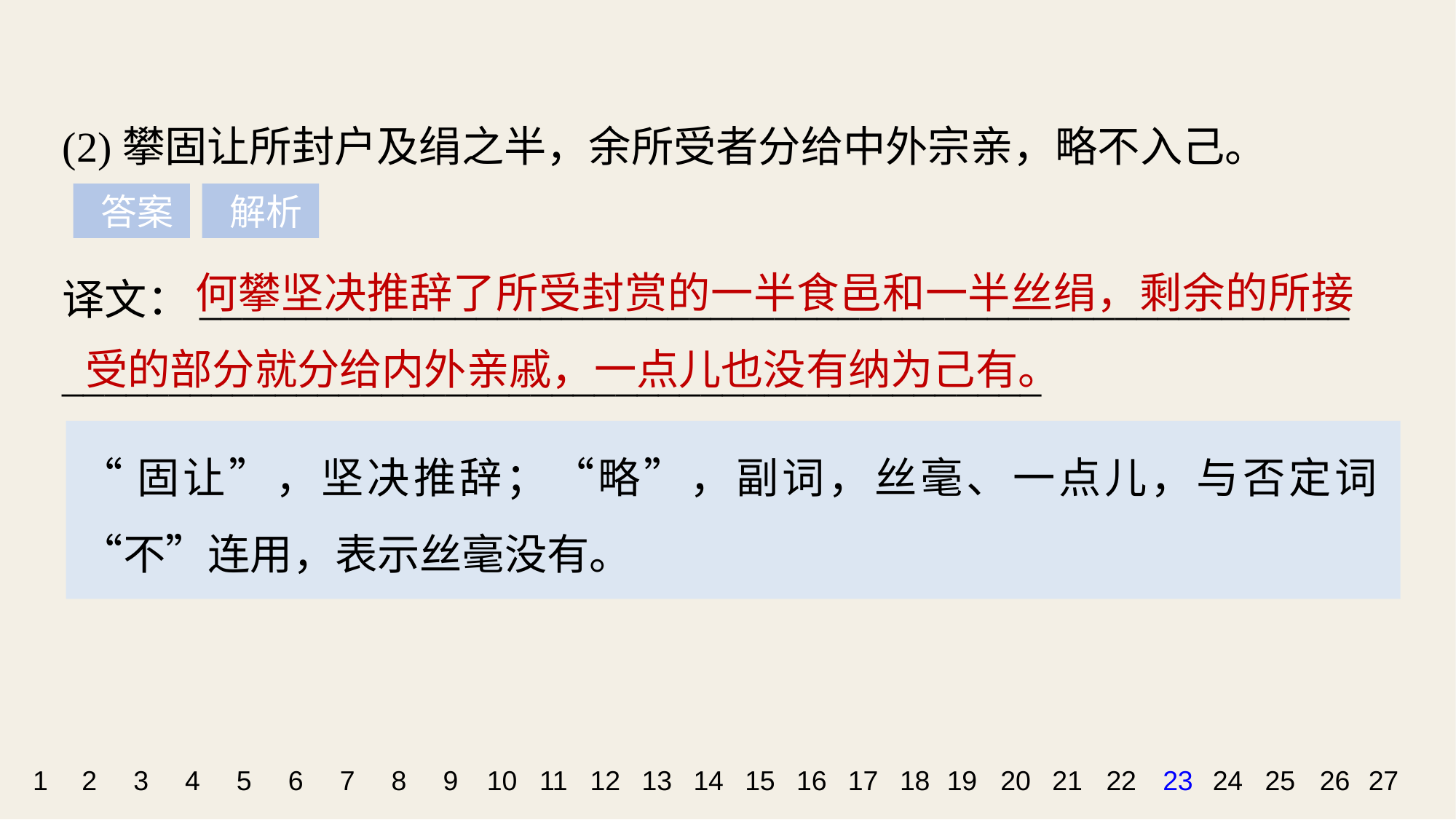

(2)攀固让所封户及绢之半，余所受者分给中外宗亲，略不入己。

译文：______________________________________________________
______________________________________________
 答案
 解析
          何攀坚决推辞了所受封赏的一半食邑和一半丝绢，剩余的所接受的部分就分给内外亲戚，一点儿也没有纳为己有。
“固让”，坚决推辞；“略”，副词，丝毫、一点儿，与否定词“不”连用，表示丝毫没有。

1
2
3
4
5
6
7
8
9
10
11
12
13
14
15
16
17
18
19
20
21
22
23
24
25
26
27